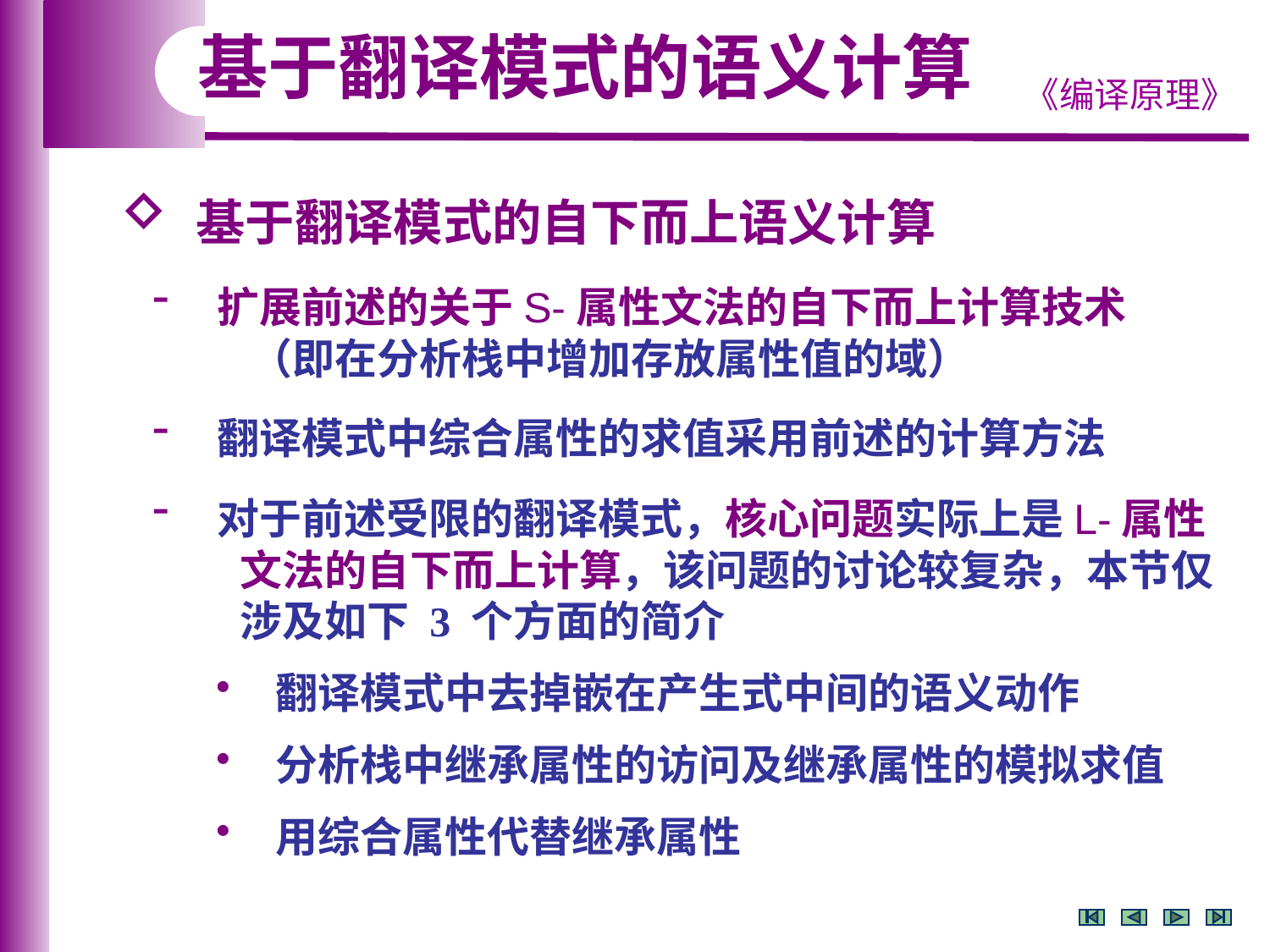

基于翻译模式的语义计算
 基于翻译模式的自下而上语义计算

  扩展前述的关于S-属性文法的自下而上计算技术
      （即在分析栈中增加存放属性值的域）

  翻译模式中综合属性的求值采用前述的计算方法

  对于前述受限的翻译模式，核心问题实际上是L-属性
     文法的自下而上计算，该问题的讨论较复杂，本节仅
     涉及如下 3 个方面的简介

  翻译模式中去掉嵌在产生式中间的语义动作

  分析栈中继承属性的访问及继承属性的模拟求值

  用综合属性代替继承属性